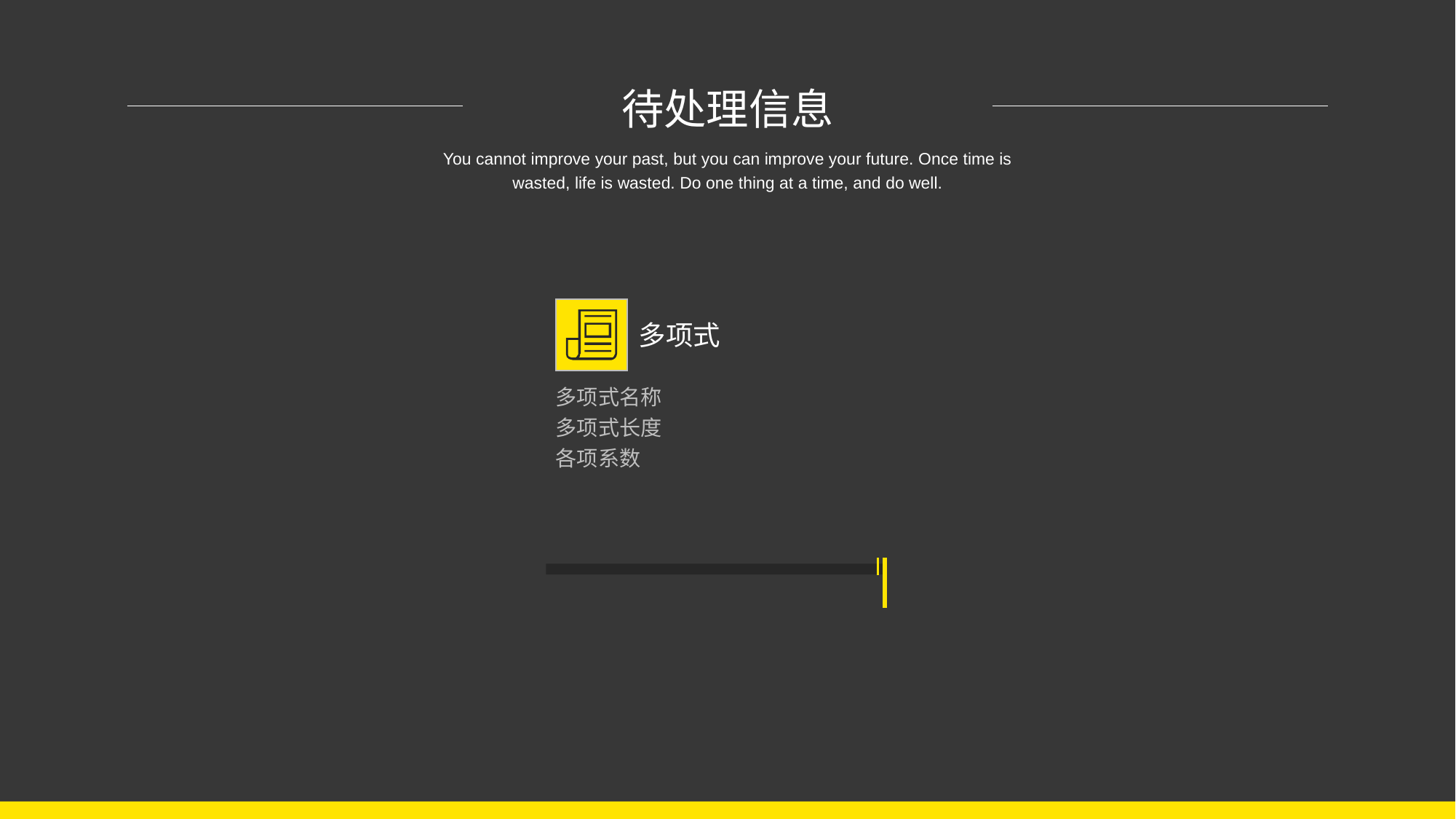

待处理信息
You cannot improve your past, but you can improve your future. Once time is wasted, life is wasted. Do one thing at a time, and do well.

多项式
多项式名称
多项式长度
各项系数